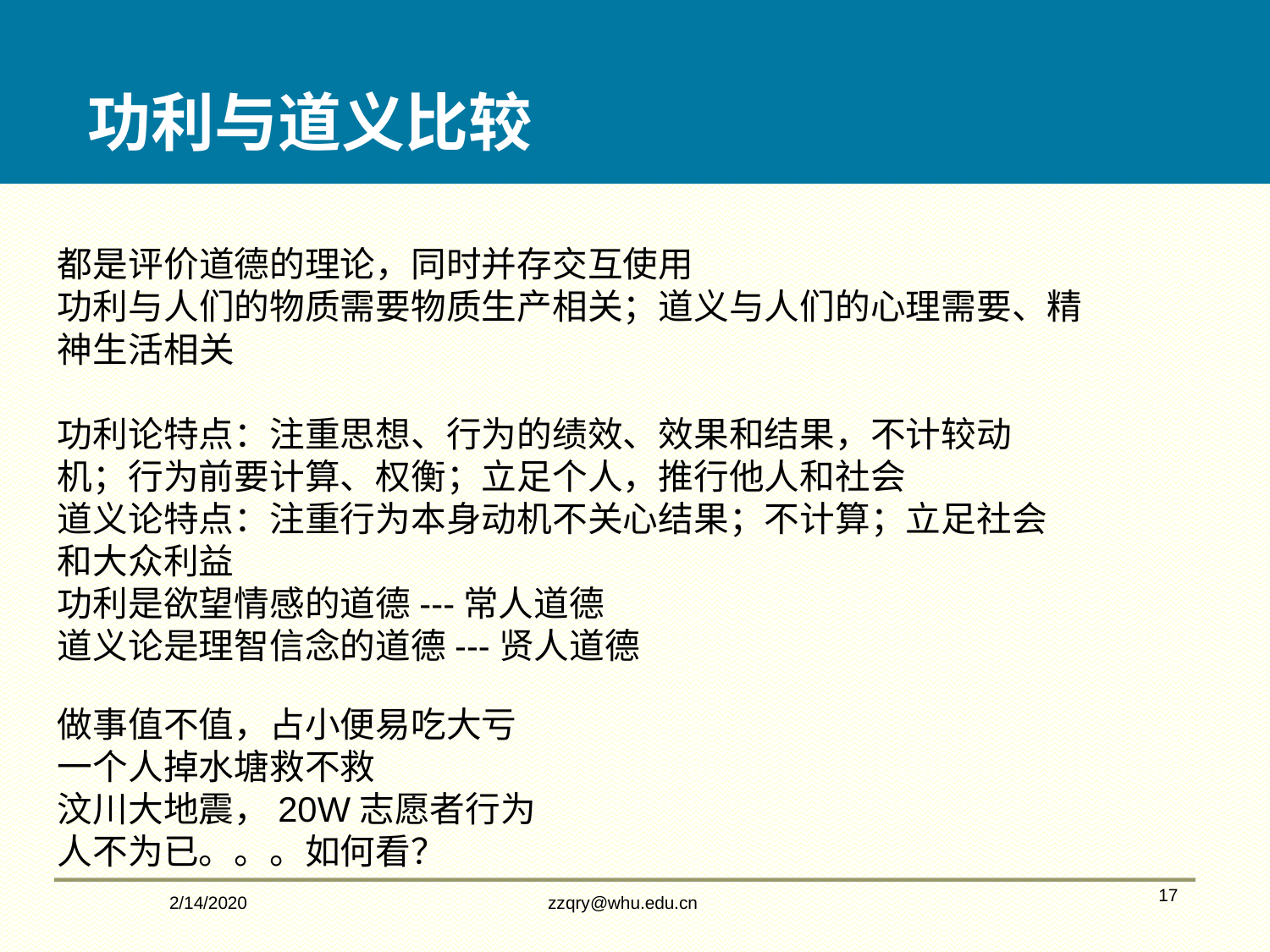

功利与道义比较
都是评价道德的理论，同时并存交互使用
功利与人们的物质需要物质生产相关；道义与人们的心理需要、精神生活相关
功利论特点：注重思想、行为的绩效、效果和结果，不计较动机；行为前要计算、权衡；立足个人，推行他人和社会
道义论特点：注重行为本身动机不关心结果；不计算；立足社会和大众利益
功利是欲望情感的道德---常人道德
道义论是理智信念的道德---贤人道德
做事值不值，占小便易吃大亏
一个人掉水塘救不救
汶川大地震，20W志愿者行为
人不为已。。。如何看？
2/14/2020
zzqry@whu.edu.cn
17